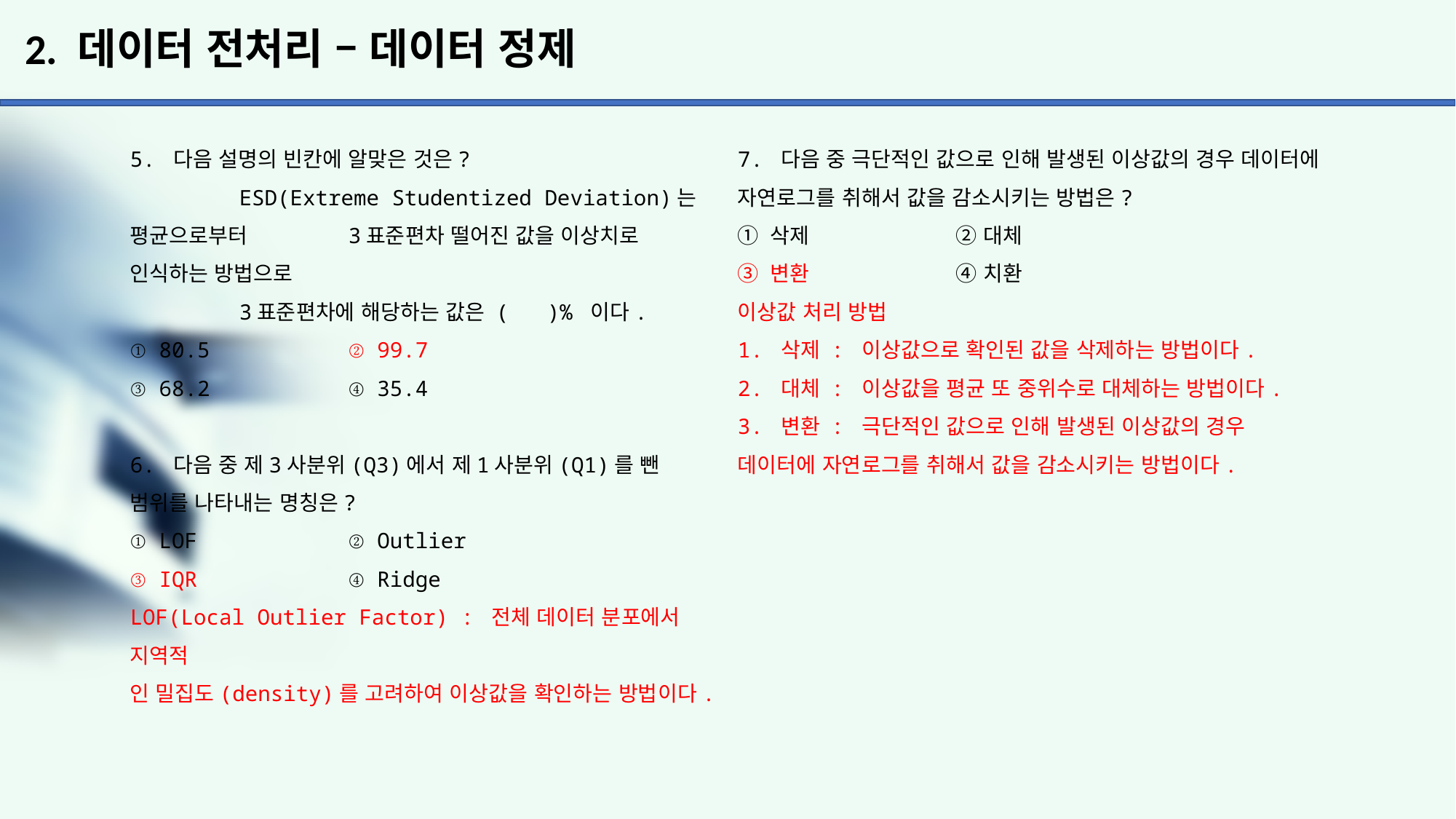

# 2. 데이터 전처리 – 데이터 정제
5. 다음 설명의 빈칸에 알맞은 것은?
	ESD(Extreme Studentized Deviation)는 평균으로부터 	3표준편차 떨어진 값을 이상치로 인식하는 방법으로
	3표준편차에 해당하는 값은 (   )% 이다.
① 80.5		② 99.7
③ 68.2 		④ 35.4

6. 다음 중 제3사분위(Q3)에서 제1사분위(Q1)를 뺀 범위를 나타내는 명칭은?
① LOF 		② Outlier
③ IQR 		④ Ridge
LOF(Local Outlier Factor) : 전체 데이터 분포에서 지역적
인 밀집도(density)를 고려하여 이상값을 확인하는 방법이다.
7. 다음 중 극단적인 값으로 인해 발생된 이상값의 경우 데이터에 자연로그를 취해서 값을 감소시키는 방법은?
① 삭제		② 대체
③ 변환 		④ 치환
이상값 처리 방법
1. 삭제 : 이상값으로 확인된 값을 삭제하는 방법이다.
2. 대체 : 이상값을 평균 또 중위수로 대체하는 방법이다.
3. 변환 : 극단적인 값으로 인해 발생된 이상값의 경우 데이터에 자연로그를 취해서 값을 감소시키는 방법이다.